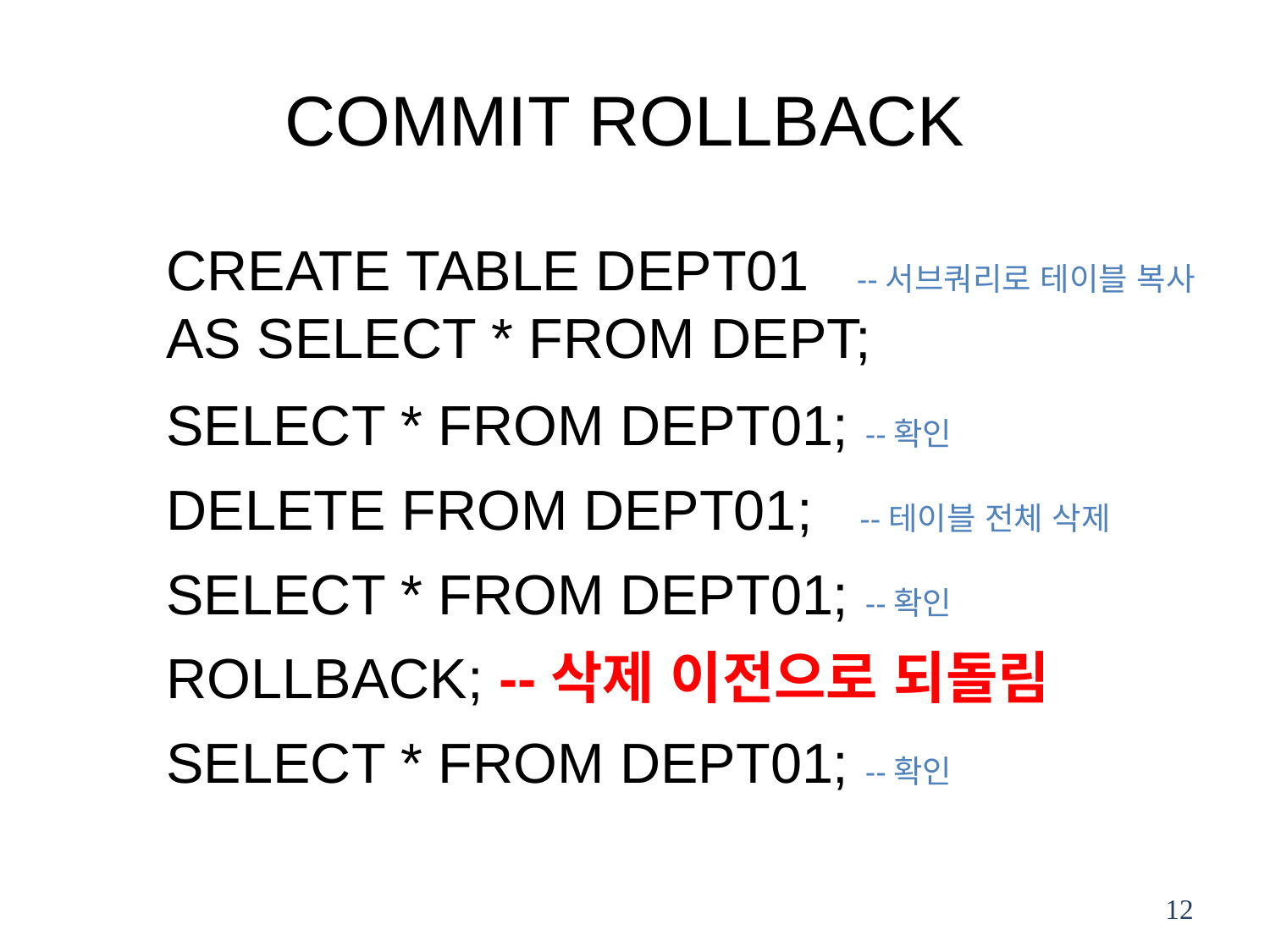

# COMMIT ROLLBACK
CREATE TABLE DEPT01   --서브쿼리로 테이블 복사
AS SELECT * FROM DEPT;

SELECT * FROM DEPT01; --확인

DELETE FROM DEPT01;   --테이블 전체 삭제

SELECT * FROM DEPT01; --확인

ROLLBACK; --삭제 이전으로 되돌림

SELECT * FROM DEPT01; --확인

12